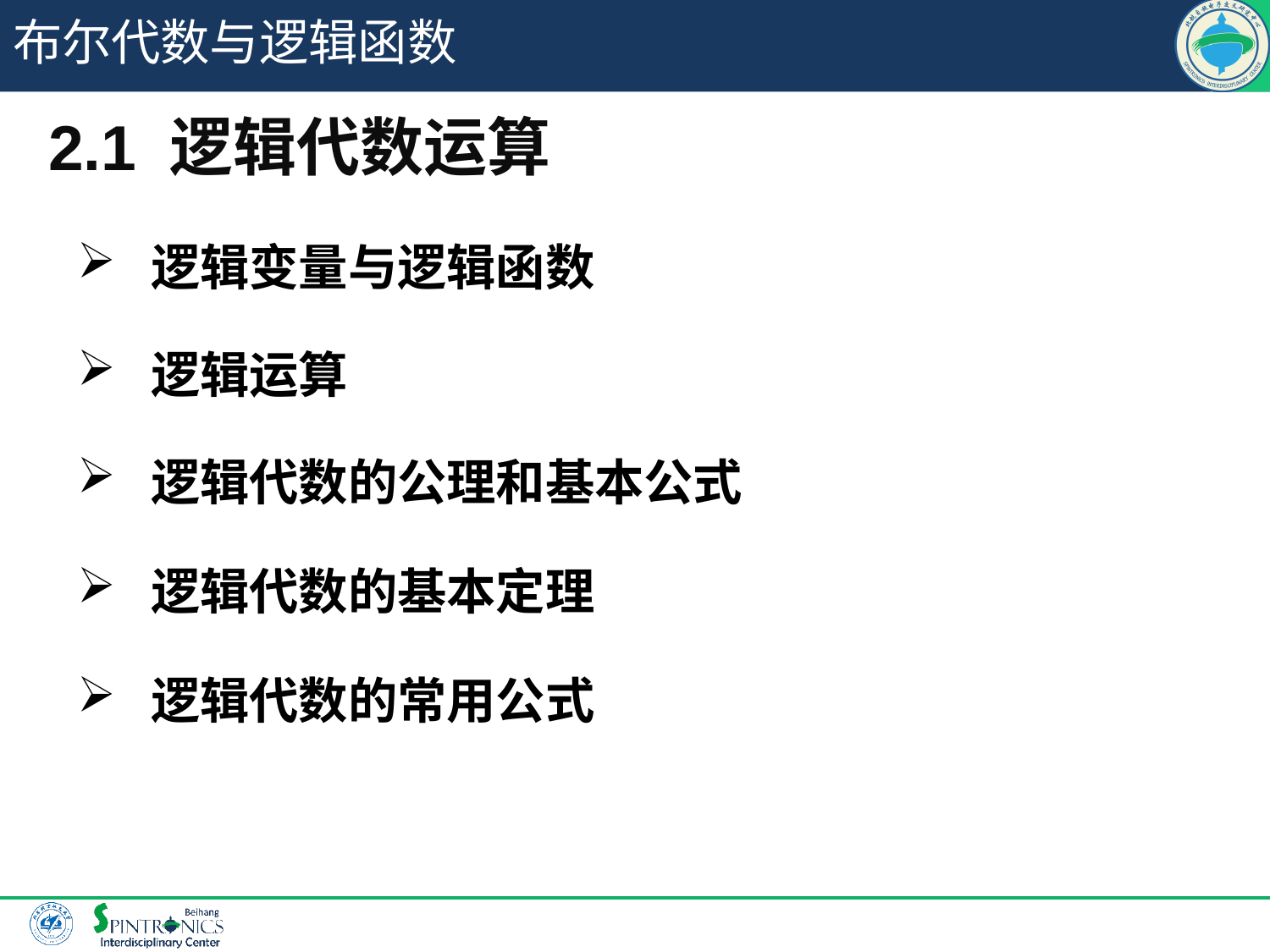

# 布尔代数与逻辑函数
2.1 逻辑代数运算
  逻辑变量与逻辑函数

  逻辑运算

  逻辑代数的公理和基本公式

  逻辑代数的基本定理

  逻辑代数的常用公式

4